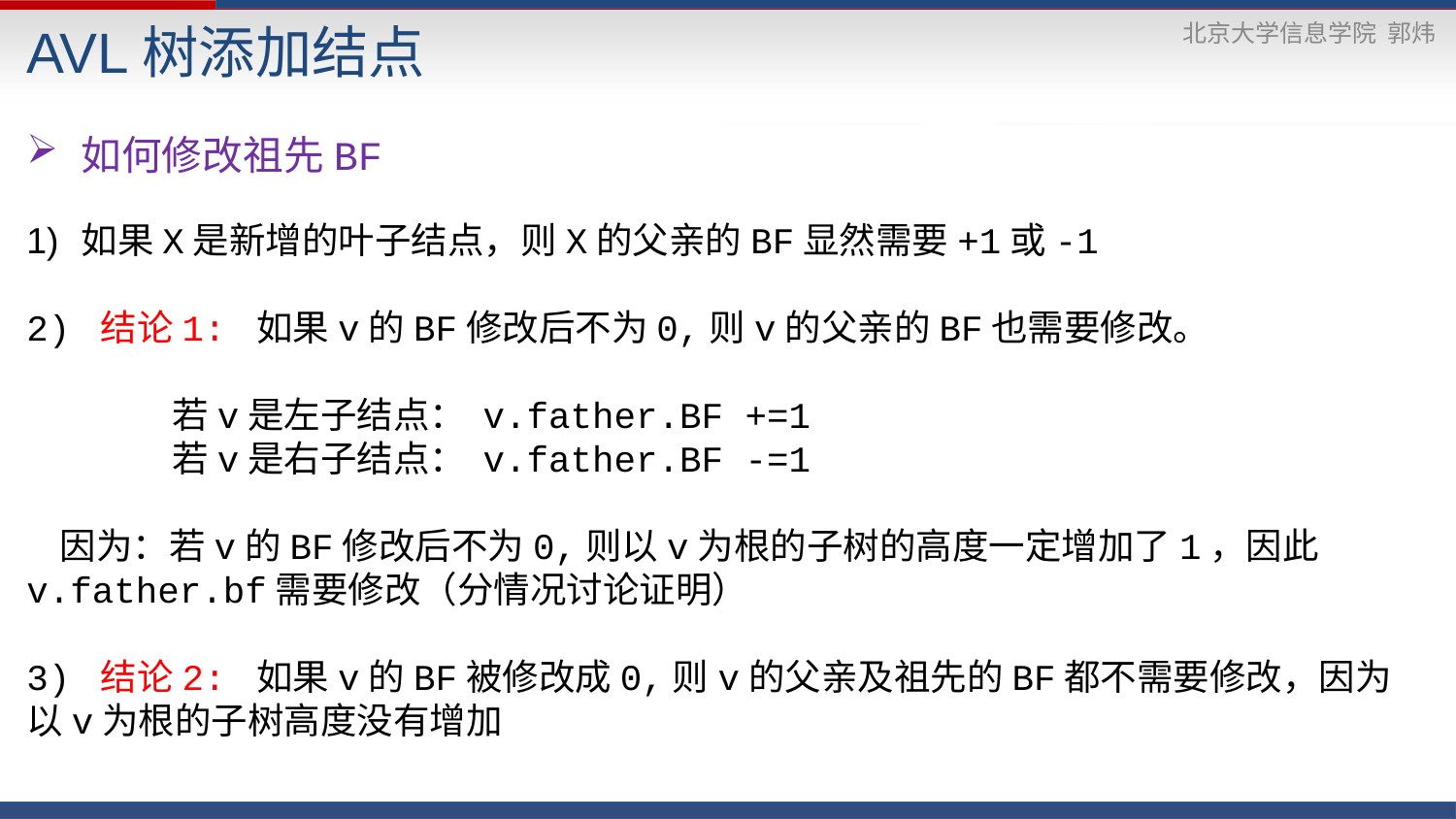

AVL树添加结点
如何修改祖先BF

如果X是新增的叶子结点，则X的父亲的BF显然需要+1或-1

2) 结论1: 如果v的BF修改后不为0,则v的父亲的BF也需要修改。

	若v是左子结点： v.father.BF +=1
	若v是右子结点： v.father.BF -=1

   因为：若v的BF修改后不为0,则以v为根的子树的高度一定增加了1，因此v.father.bf需要修改（分情况讨论证明）

3) 结论2: 如果v的BF被修改成0,则v的父亲及祖先的BF都不需要修改，因为以v为根的子树高度没有增加
31